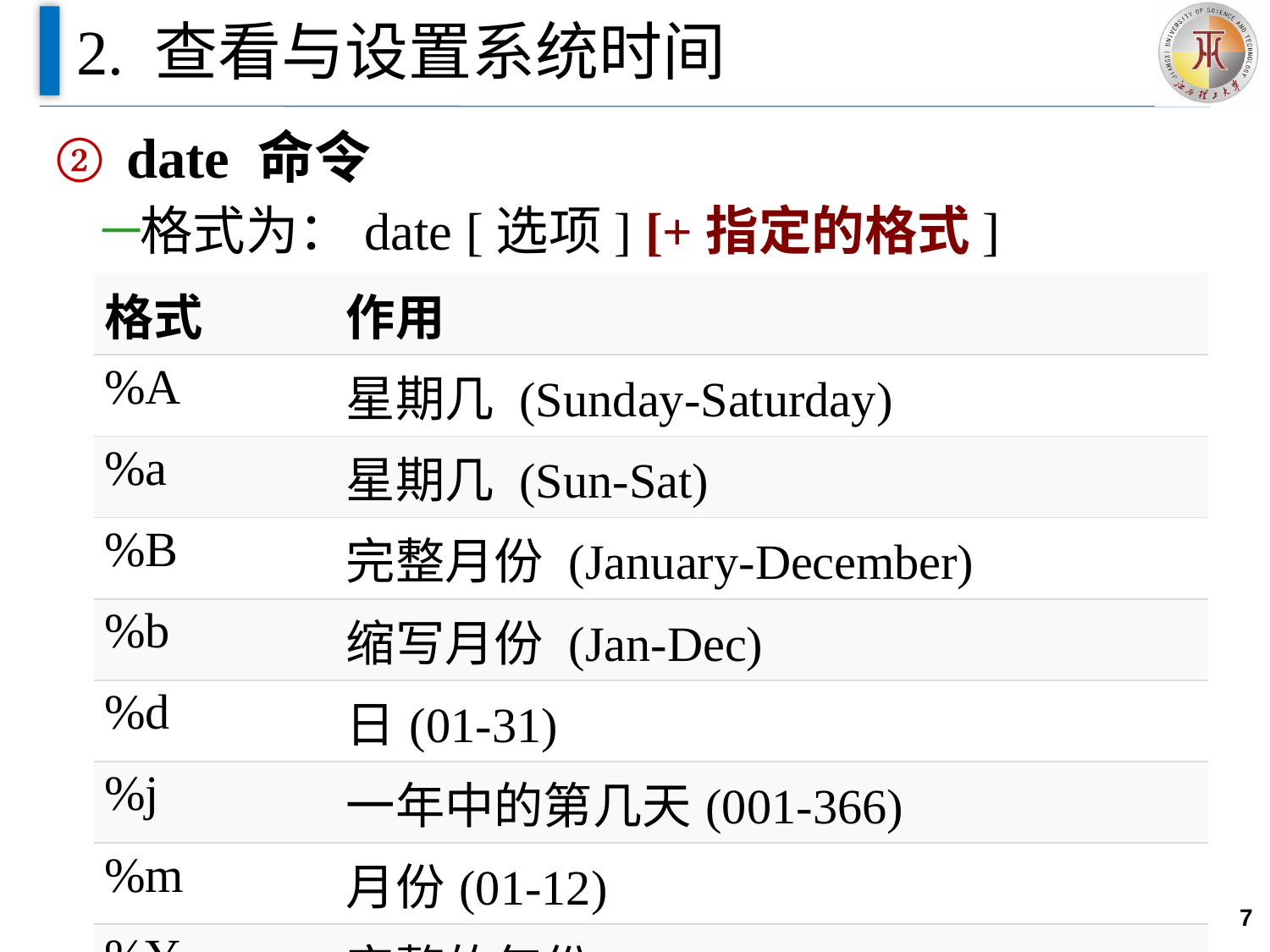

# 2. 查看与设置系统时间
date 命令
格式为：date [选项] [+指定的格式]

| 格式 | 作用 |
| --- | --- |
| %A | 星期几 (Sunday-Saturday) |
| %a | 星期几 (Sun-Sat) |
| %B | 完整月份 (January-December) |
| %b | 缩写月份 (Jan-Dec) |
| %d | 日(01-31) |
| %j | 一年中的第几天(001-366) |
| %m | 月份(01-12) |
| %Y | 完整的年份 |
7